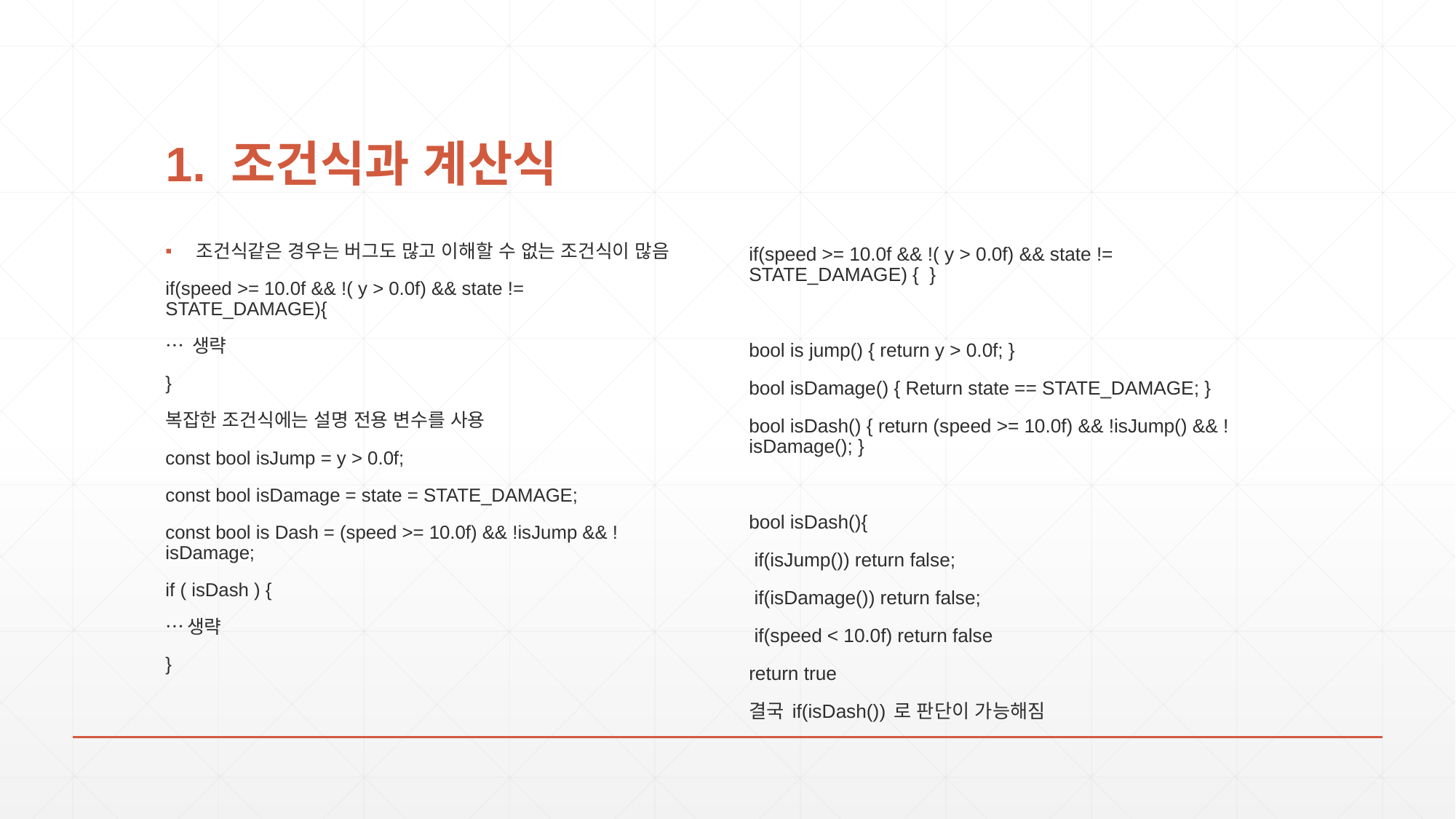

# 1. 조건식과 계산식
조건식같은 경우는 버그도 많고 이해할 수 없는 조건식이 많음
if(speed >= 10.0f && !( y > 0.0f) && state != STATE_DAMAGE){
… 생략
}
복잡한 조건식에는 설명 전용 변수를 사용
const bool isJump = y > 0.0f;
const bool isDamage = state = STATE_DAMAGE;
const bool is Dash = (speed >= 10.0f) && !isJump && !isDamage;
if ( isDash ) {
…생략
}
if(speed >= 10.0f && !( y > 0.0f) && state != STATE_DAMAGE) {  }

bool is jump() { return y > 0.0f; }
bool isDamage() { Return state == STATE_DAMAGE; }
bool isDash() { return (speed >= 10.0f) && !isJump() && !isDamage(); }

bool isDash(){
 if(isJump()) return false;
 if(isDamage()) return false;
 if(speed < 10.0f) return false
return true
결국 if(isDash()) 로 판단이 가능해짐